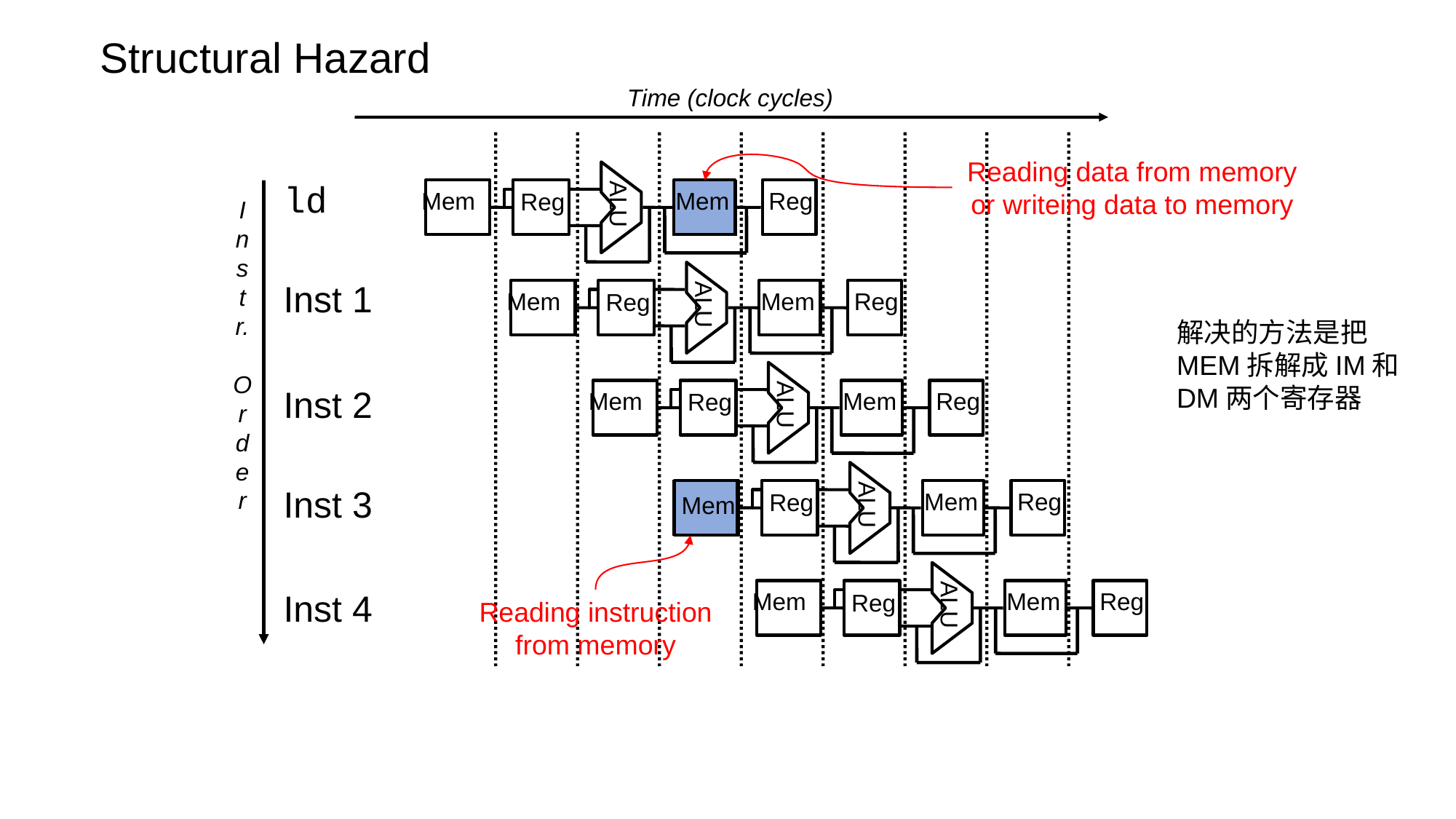

# Structural Hazard
Time (clock cycles)

Reading data from memory or writeing data to memory

ALU

Mem

Mem
Reg
Reg

ld

I
n
s
t
r.

O
r
d
e
r

ALU

Mem

Mem
Reg
Reg

Inst 1
解决的方法是把MEM拆解成IM和DM两个寄存器

ALU

Mem

Mem
Reg
Reg

Inst 2

ALU

Mem

Mem
Reg
Reg

Inst 3

Reading instruction from memory

ALU

Mem

Mem
Reg
Reg

Inst 4